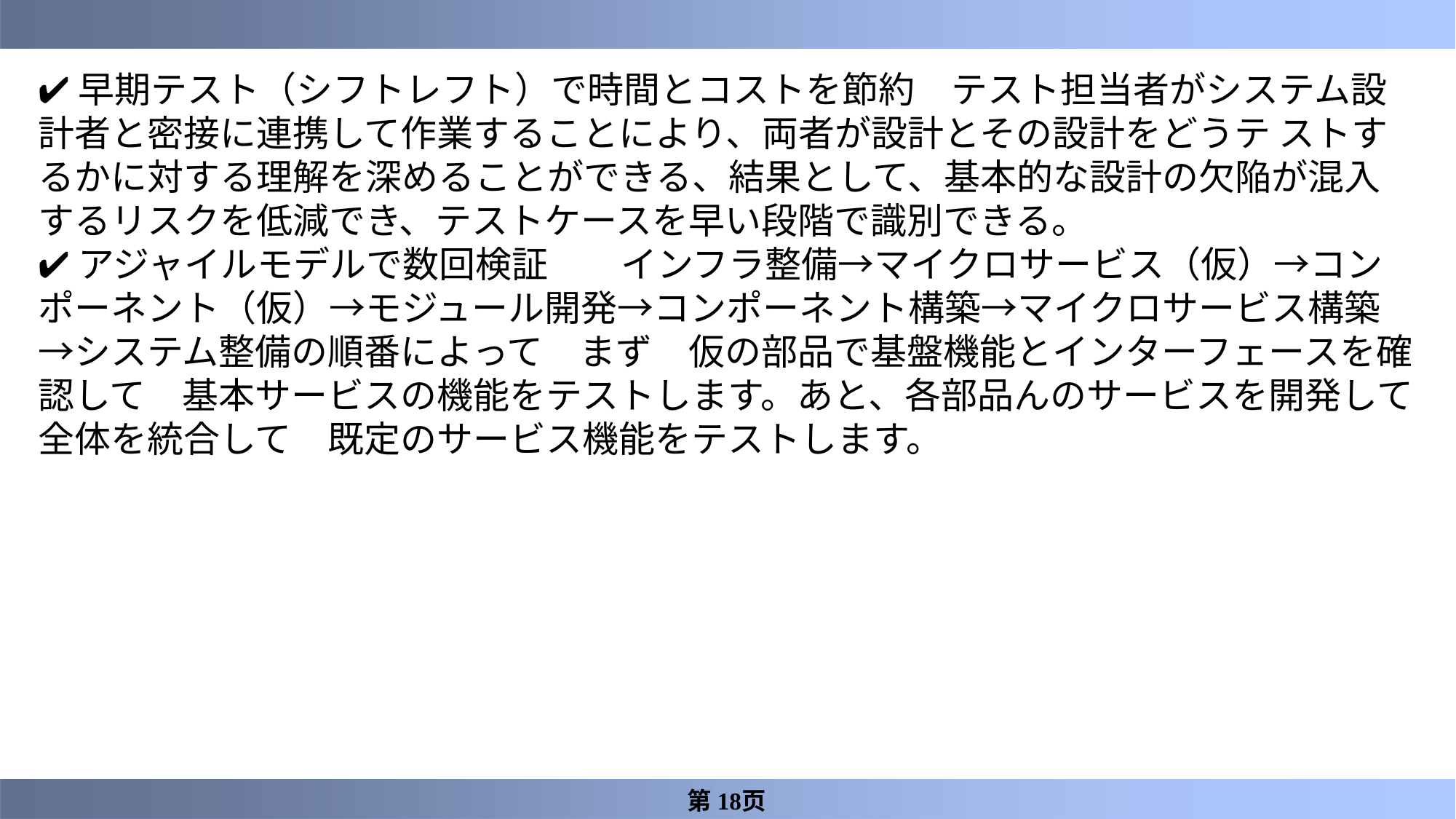

#
✔早期テスト（シフトレフト）で時間とコストを節約　テスト担当者がシステム設計者と密接に連携して作業することにより、両者が設計とその設計をどうテ ストするかに対する理解を深めることができる、結果として、基本的な設計の欠陥が混入するリスクを低減でき、テストケースを早い段階で識別できる。
✔アジャイルモデルで数回検証　　インフラ整備→マイクロサービス（仮）→コンポーネント（仮）→モジュール開発→コンポーネント構築→マイクロサービス構築→システム整備の順番によって　まず　仮の部品で基盤機能とインターフェースを確認して　基本サービスの機能をテストします。あと、各部品んのサービスを開発して全体を統合して　既定のサービス機能をテストします。
第18页